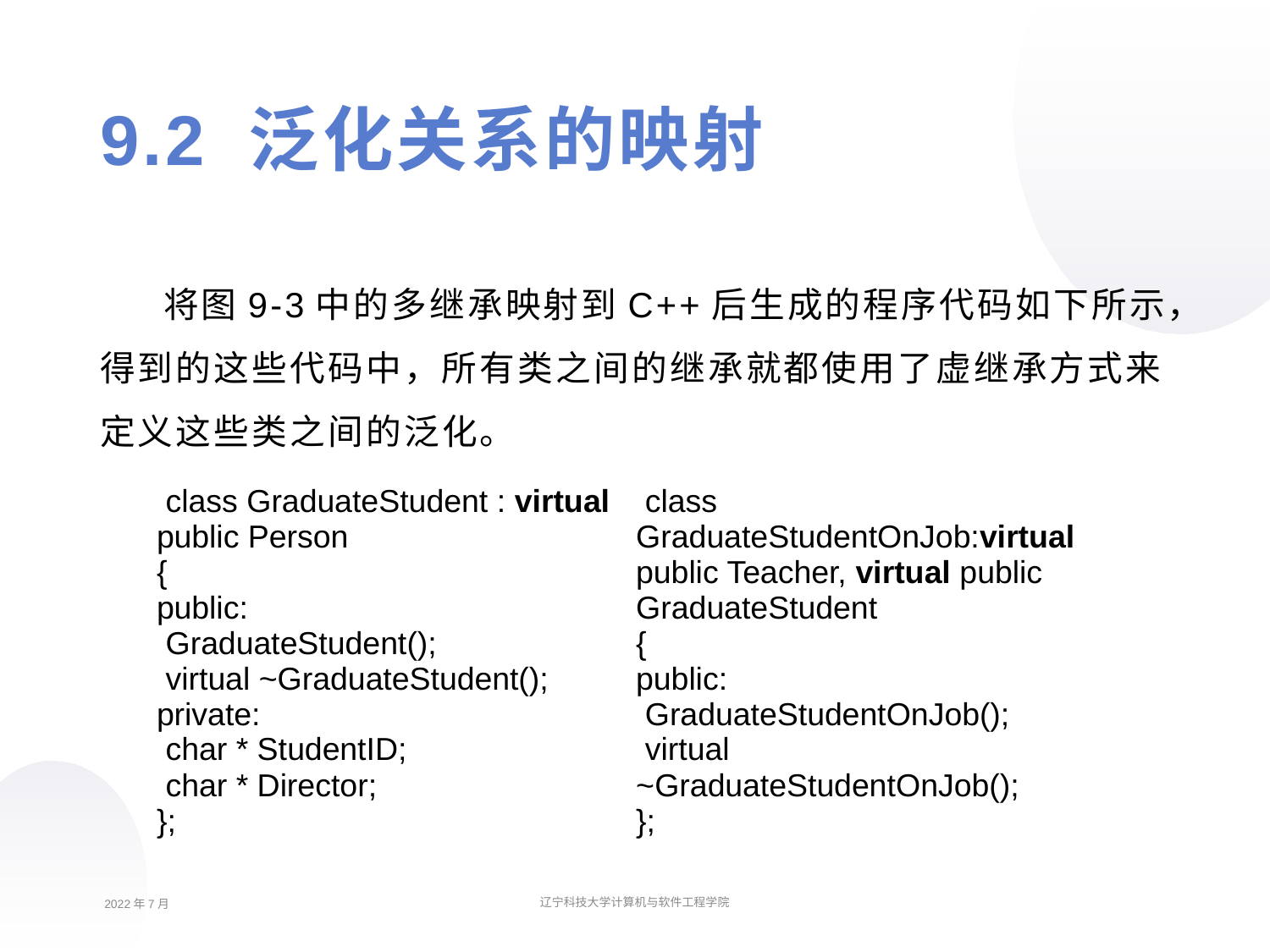

9.2 泛化关系的映射
将图9-3中的多继承映射到C++后生成的程序代码如下所示，得到的这些代码中，所有类之间的继承就都使用了虚继承方式来定义这些类之间的泛化。
| class GraduateStudent : virtual public Person { public: GraduateStudent(); virtual ~GraduateStudent(); private: char \* StudentID; char \* Director; }; | class GraduateStudentOnJob:virtual public Teacher, virtual public GraduateStudent { public: GraduateStudentOnJob(); virtual ~GraduateStudentOnJob(); }; |
| --- | --- |

2022年7月
辽宁科技大学计算机与软件工程学院
41